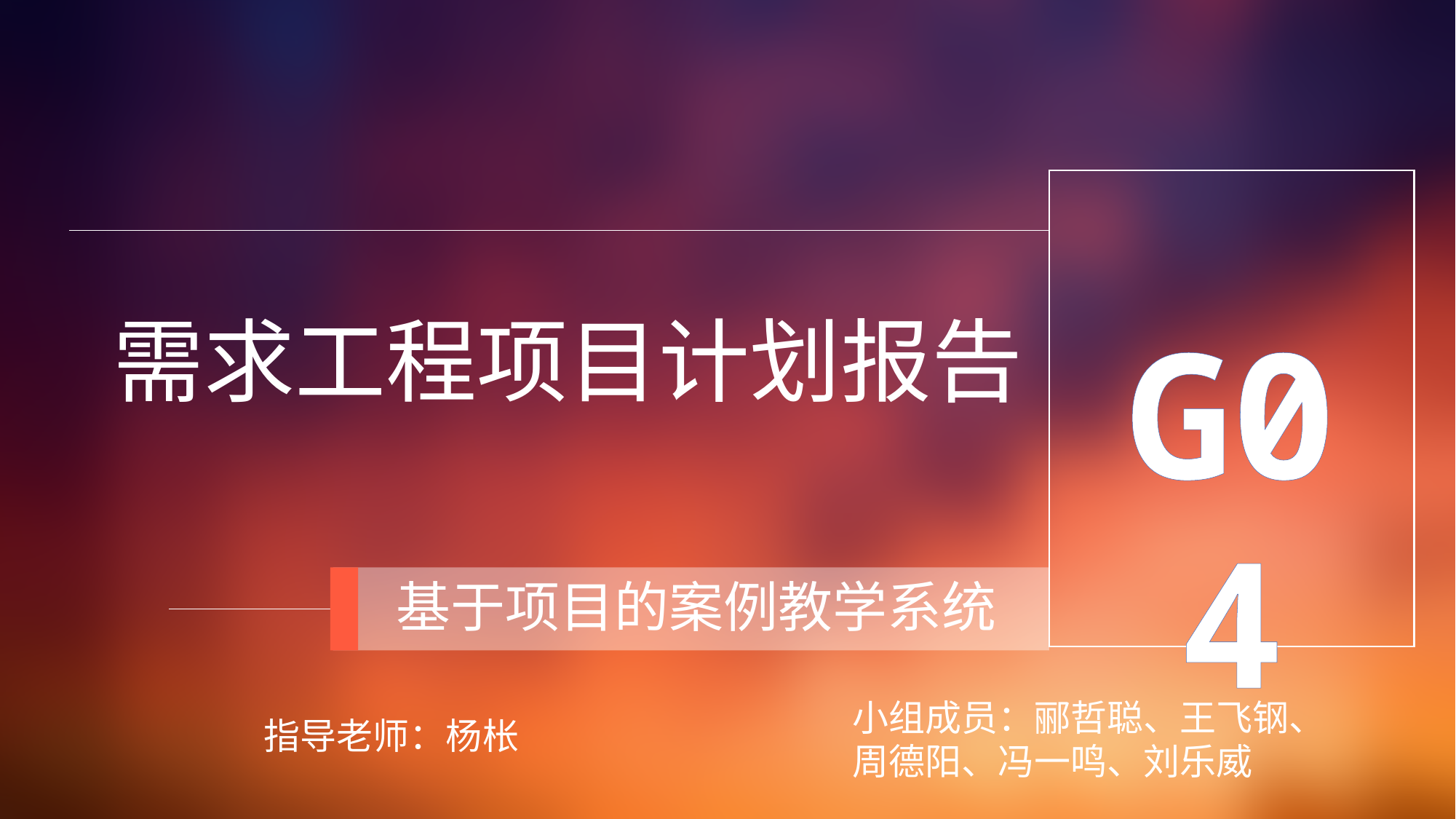

需求工程项目计划报告
G04

基于项目的案例教学系统

小组成员：郦哲聪、王飞钢、
周德阳、冯一鸣、刘乐威
指导老师：杨枨